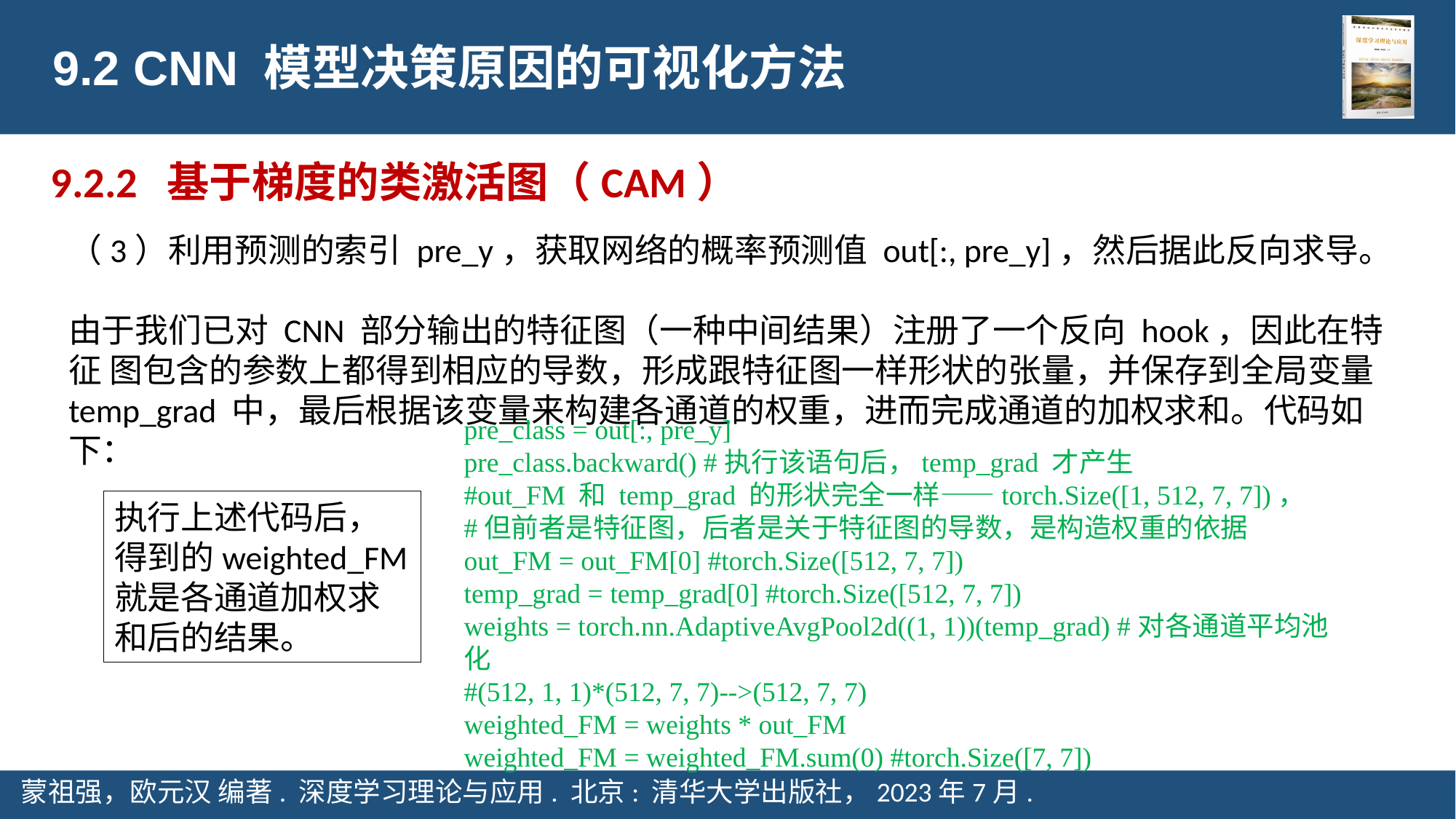

9.2 CNN 模型决策原因的可视化方法
9.2.2  基于梯度的类激活图（CAM）
（3）利用预测的索引 pre_y，获取网络的概率预测值 out[:, pre_y]，然后据此反向求导。
由于我们已对 CNN 部分输出的特征图（一种中间结果）注册了一个反向 hook，因此在特征 图包含的参数上都得到相应的导数，形成跟特征图一样形状的张量，并保存到全局变量
temp_grad 中，最后根据该变量来构建各通道的权重，进而完成通道的加权求和。代码如下：
pre_class = out[:, pre_y]
pre_class.backward() #执行该语句后，temp_grad 才产生
#out_FM 和 temp_grad 的形状完全一样——torch.Size([1, 512, 7, 7])，
#但前者是特征图，后者是关于特征图的导数，是构造权重的依据
out_FM = out_FM[0] #torch.Size([512, 7, 7])
temp_grad = temp_grad[0] #torch.Size([512, 7, 7])
weights = torch.nn.AdaptiveAvgPool2d((1, 1))(temp_grad) #对各通道平均池化
#(512, 1, 1)*(512, 7, 7)-->(512, 7, 7)
weighted_FM = weights * out_FM
weighted_FM = weighted_FM.sum(0) #torch.Size([7, 7])
执行上述代码后，得到的weighted_FM 就是各通道加权求和后的结果。